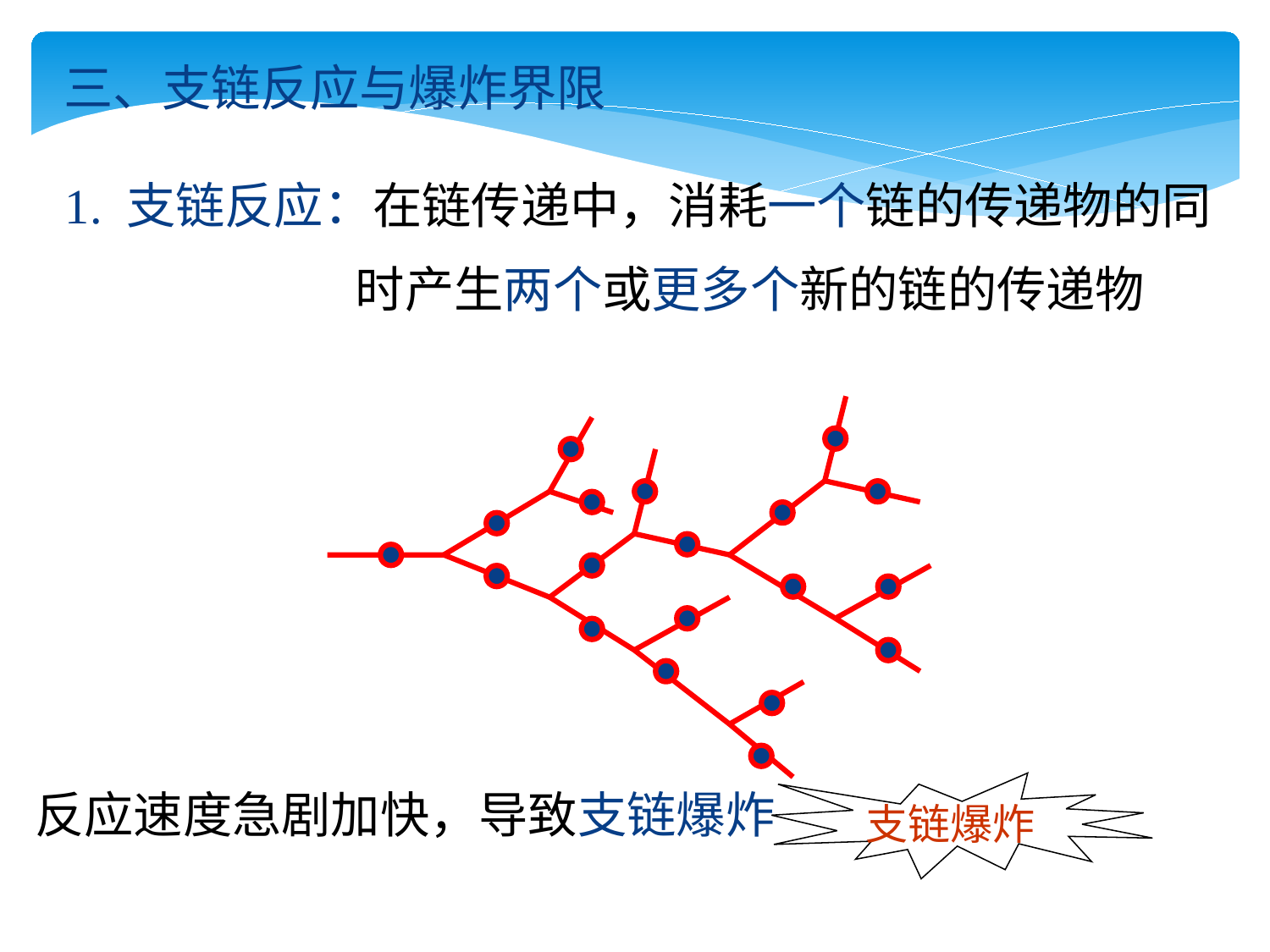

三、支链反应与爆炸界限
1. 支链反应：在链传递中，消耗一个链的传递物的同
　　　　　    时产生两个或更多个新的链的传递物

支链爆炸
反应速度急剧加快，导致支链爆炸